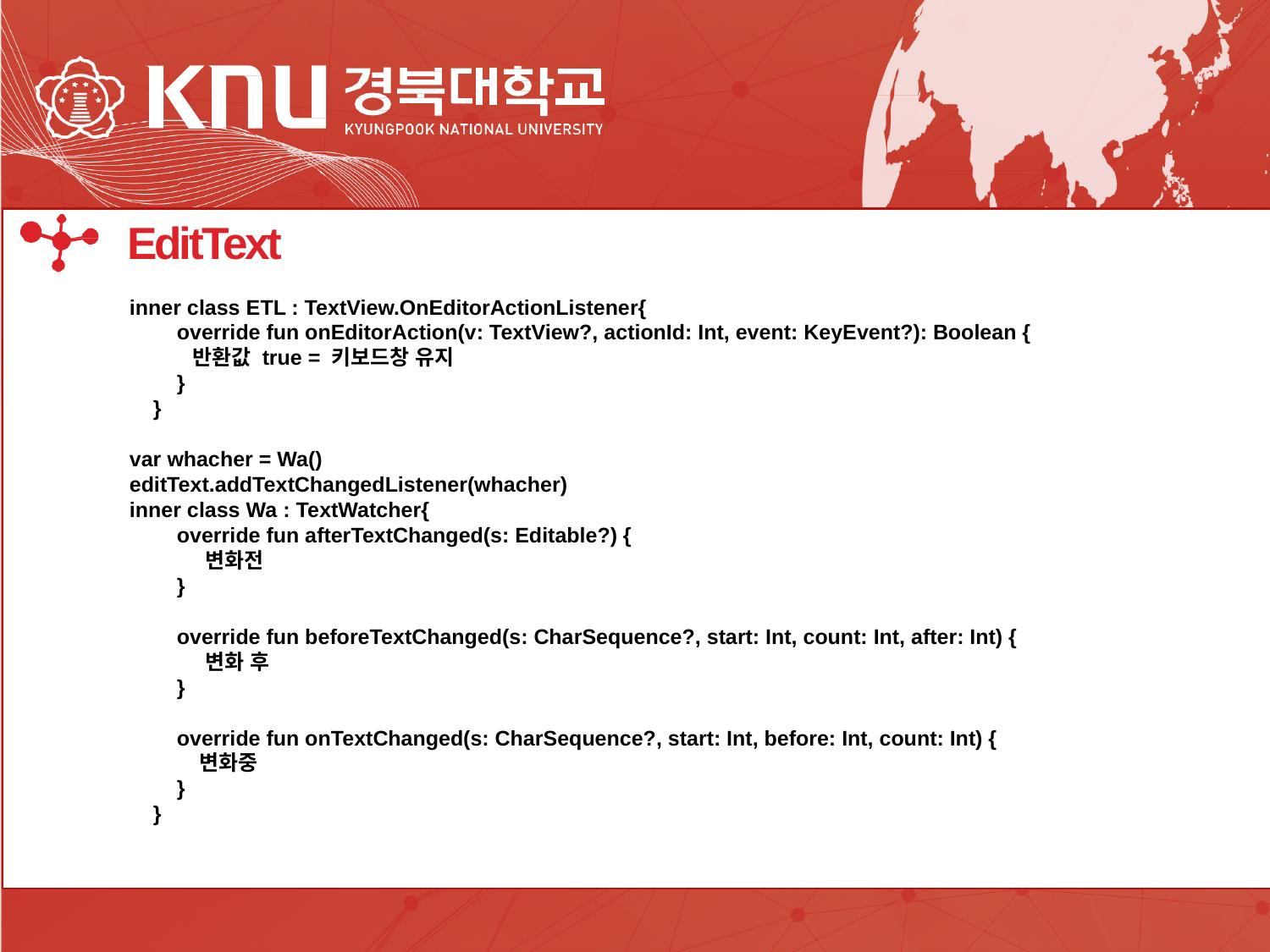

IDE

EditText

inner class ETL : TextView.OnEditorActionListener{
        override fun onEditorAction(v: TextView?, actionId: Int, event: KeyEvent?): Boolean {
            반환값 true = 키보드창 유지
        }
    }

var whacher = Wa()
editText.addTextChangedListener(whacher)
inner class Wa : TextWatcher{
        override fun afterTextChanged(s: Editable?) {
            변화전
        }

        override fun beforeTextChanged(s: CharSequence?, start: Int, count: Int, after: Int) {
            변화 후
        }

        override fun onTextChanged(s: CharSequence?, start: Int, before: Int, count: Int) {
           변화중
        }
    }